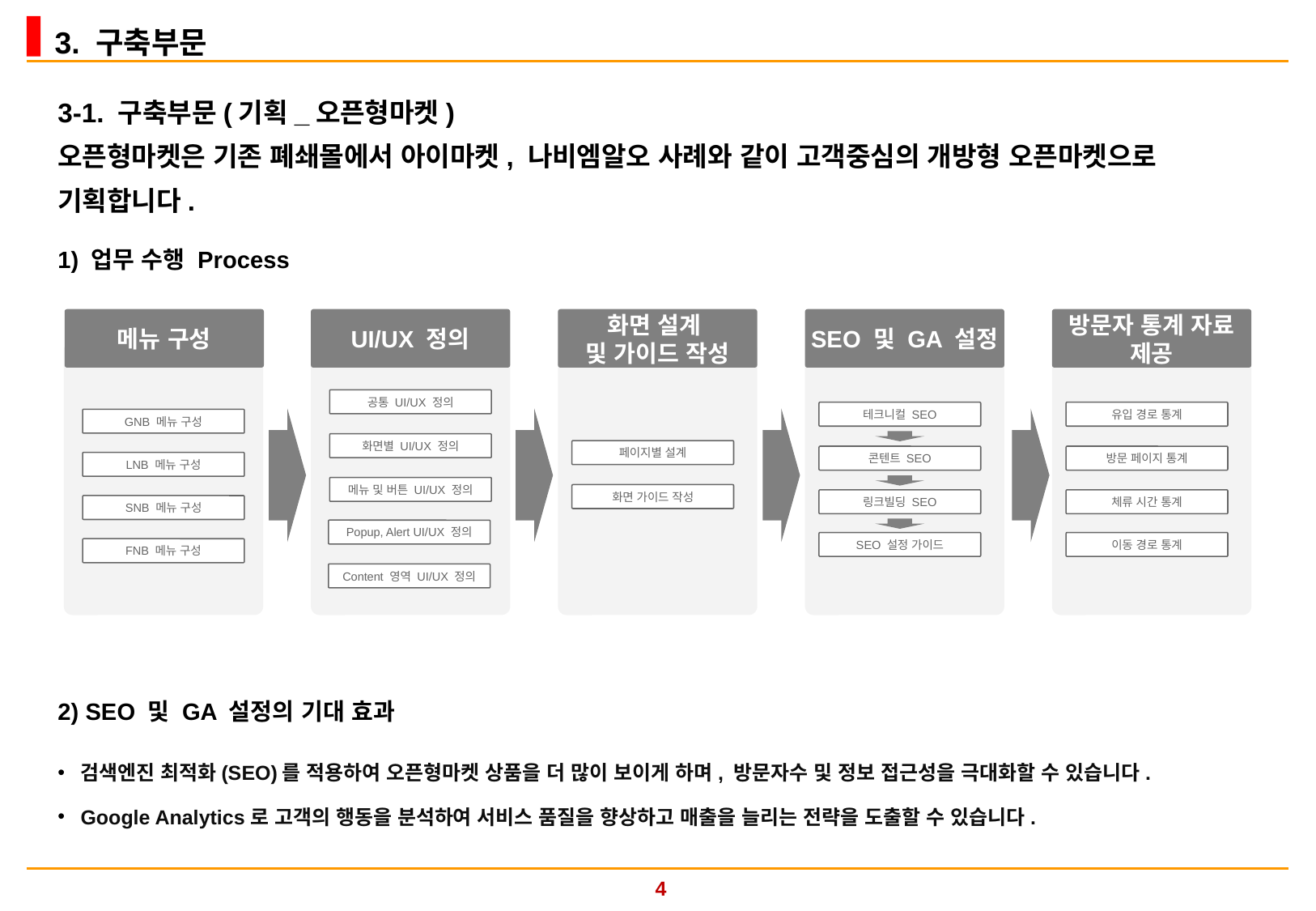

3. 구축부문
3-1. 구축부문(기획_오픈형마켓)
오픈형마켓은 기존 폐쇄몰에서 아이마켓, 나비엠알오 사례와 같이 고객중심의 개방형 오픈마켓으로 기획합니다.
1) 업무 수행 Process
메뉴 구성

GNB 메뉴 구성
LNB 메뉴 구성
SNB 메뉴 구성
FNB 메뉴 구성
UI/UX 정의

공통 UI/UX 정의
화면별 UI/UX 정의
메뉴 및 버튼 UI/UX 정의
Popup, Alert UI/UX 정의
Content 영역 UI/UX 정의
화면 설계
및 가이드 작성

페이지별 설계
화면 가이드 작성
SEO 및 GA 설정

테크니컬 SEO

콘텐트 SEO

링크빌딩 SEO

SEO 설정 가이드
방문자 통계 자료 제공

유입 경로 통계
방문 페이지 통계
체류 시간 통계
이동 경로 통계

2) SEO 및 GA 설정의 기대 효과
검색엔진 최적화(SEO)를 적용하여 오픈형마켓 상품을 더 많이 보이게 하며, 방문자수 및 정보 접근성을 극대화할 수 있습니다.
Google Analytics로 고객의 행동을 분석하여 서비스 품질을 향상하고 매출을 늘리는 전략을 도출할 수 있습니다.